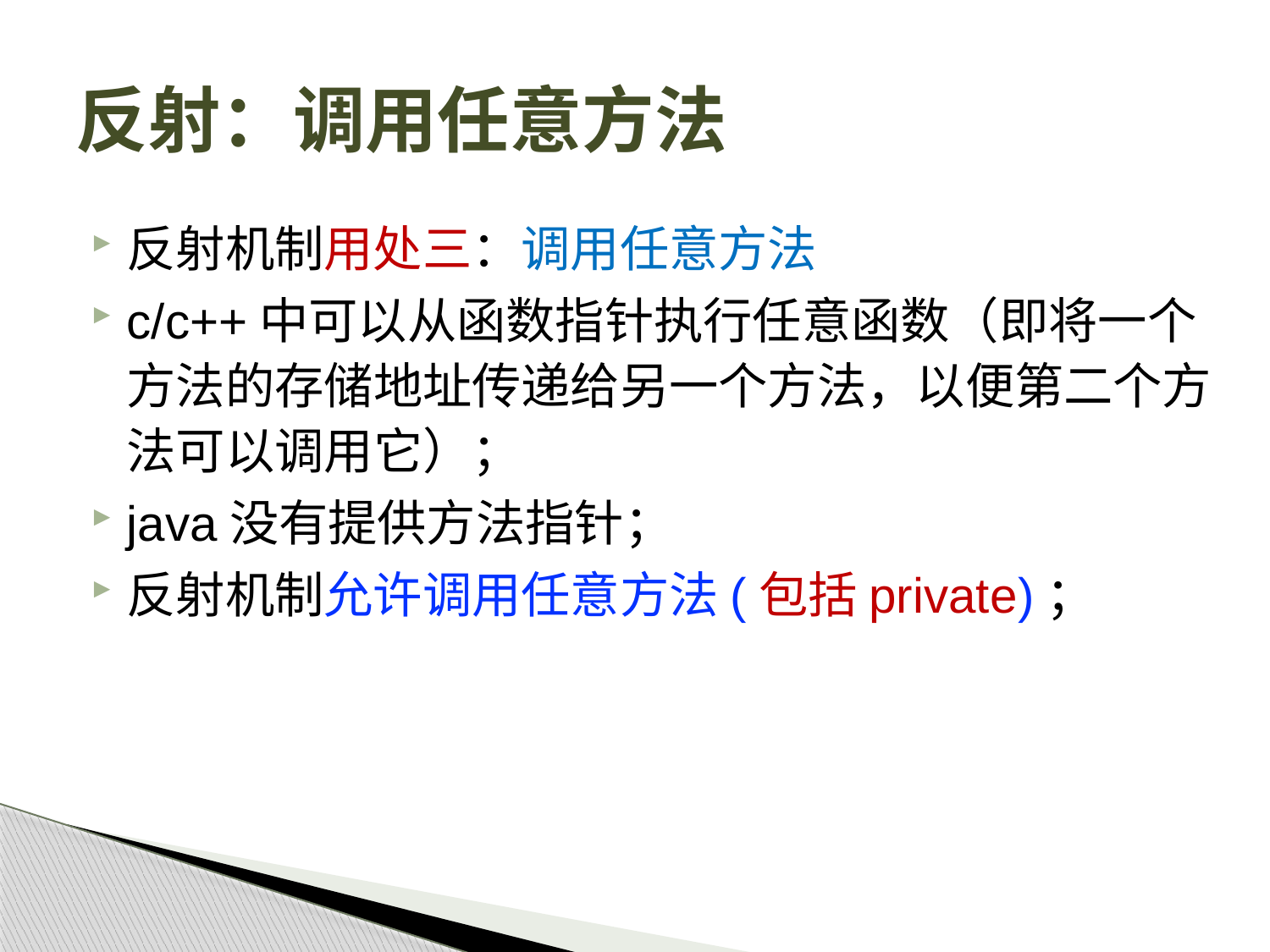

# 反射：调用任意方法
反射机制用处三：调用任意方法
c/c++中可以从函数指针执行任意函数（即将一个方法的存储地址传递给另一个方法，以便第二个方法可以调用它）；
java没有提供方法指针；
反射机制允许调用任意方法(包括private)；